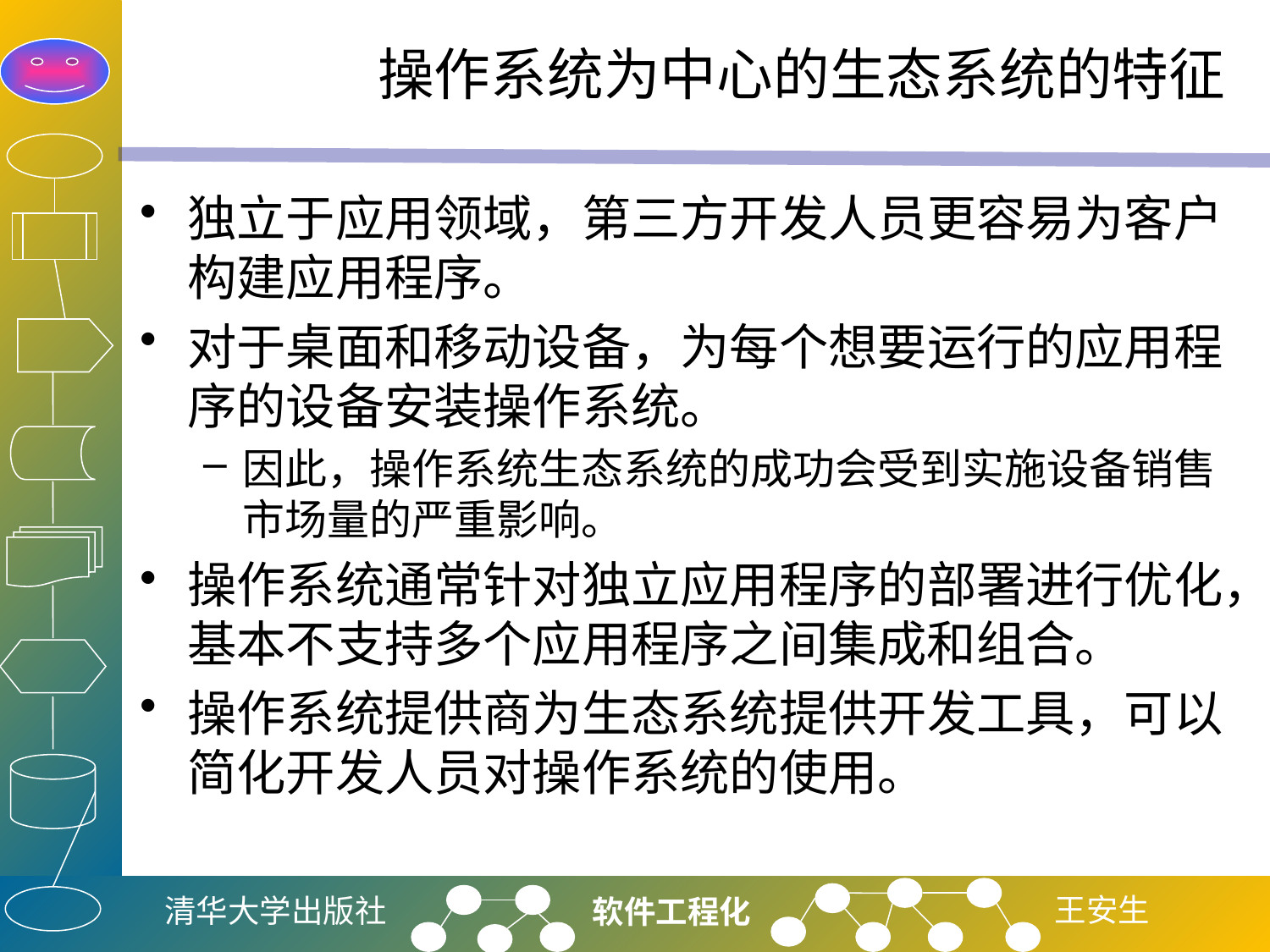

# 操作系统为中心的生态系统的特征
独立于应用领域，第三方开发人员更容易为客户构建应用程序。
对于桌面和移动设备，为每个想要运行的应用程序的设备安装操作系统。
因此，操作系统生态系统的成功会受到实施设备销售市场量的严重影响。
操作系统通常针对独立应用程序的部署进行优化，基本不支持多个应用程序之间集成和组合。
操作系统提供商为生态系统提供开发工具，可以简化开发人员对操作系统的使用。